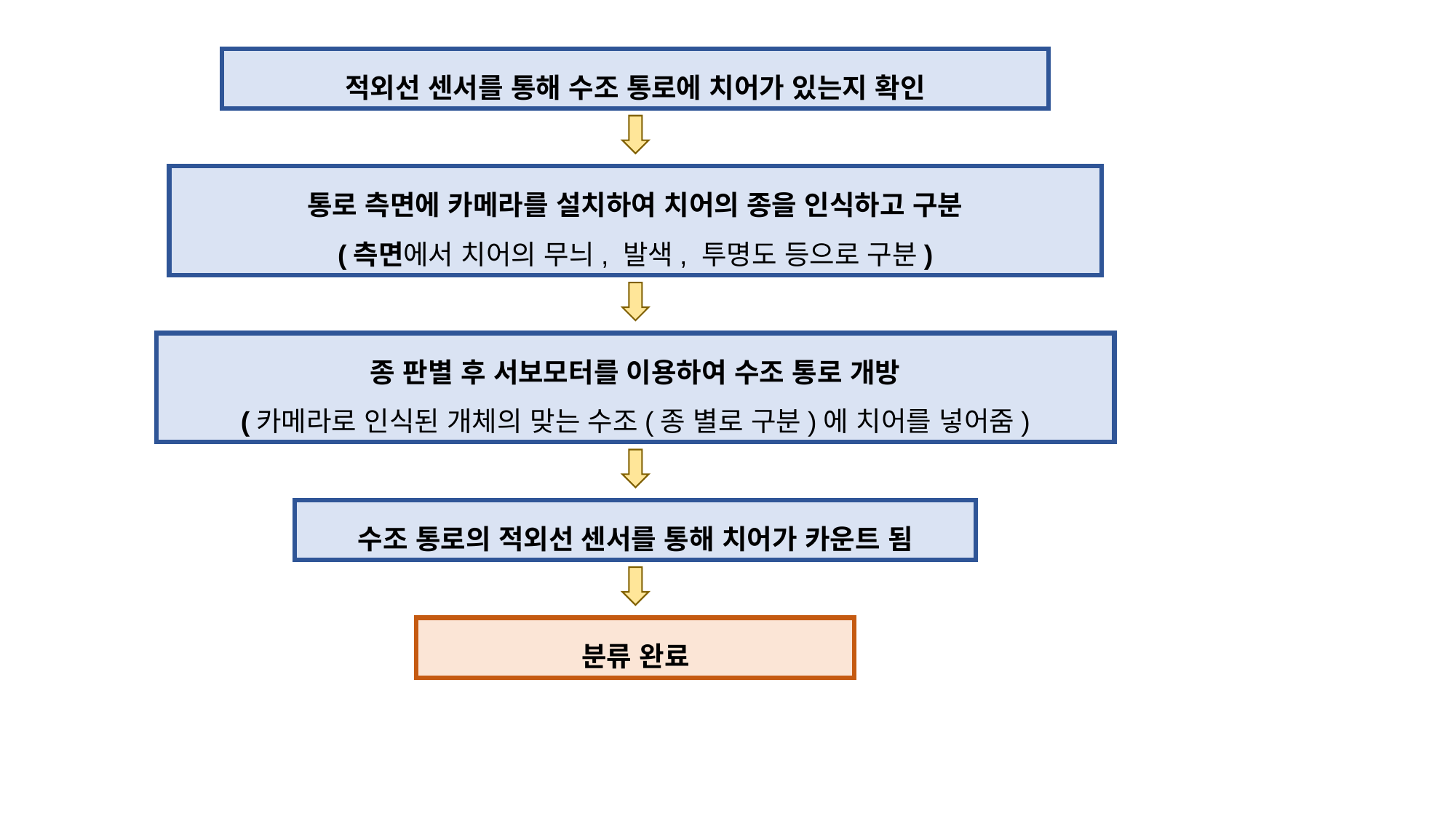

적외선 센서를 통해 수조 통로에 치어가 있는지 확인

통로 측면에 카메라를 설치하여 치어의 종을 인식하고 구분
(측면에서 치어의 무늬, 발색, 투명도 등으로 구분)

종 판별 후 서보모터를 이용하여 수조 통로 개방
(카메라로 인식된 개체의 맞는 수조(종 별로 구분)에 치어를 넣어줌)

수조 통로의 적외선 센서를 통해 치어가 카운트 됨

분류 완료